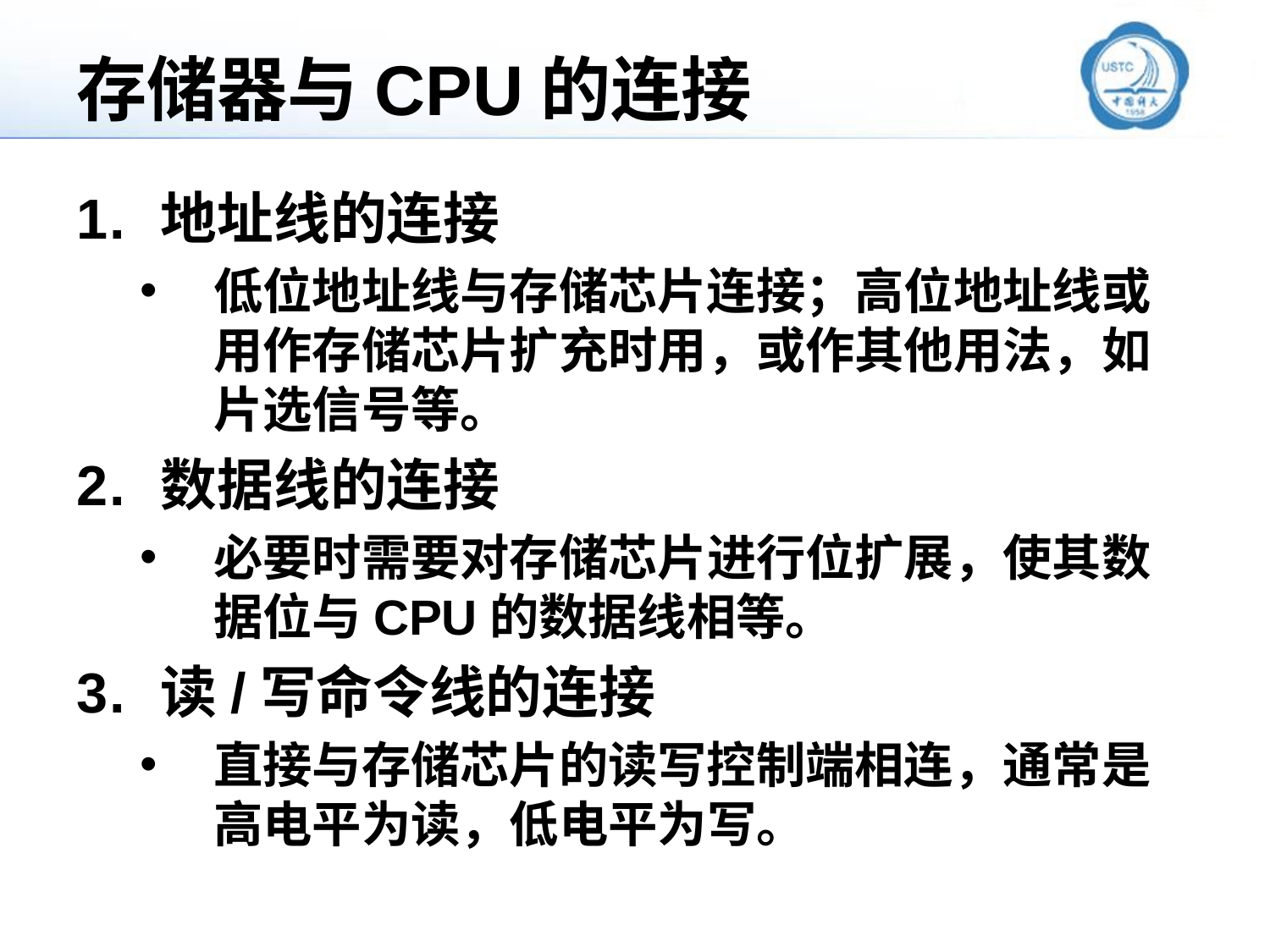

# 存储器与CPU的连接
地址线的连接
低位地址线与存储芯片连接；高位地址线或用作存储芯片扩充时用，或作其他用法，如片选信号等。
数据线的连接
必要时需要对存储芯片进行位扩展，使其数据位与CPU的数据线相等。
读/写命令线的连接
直接与存储芯片的读写控制端相连，通常是高电平为读，低电平为写。